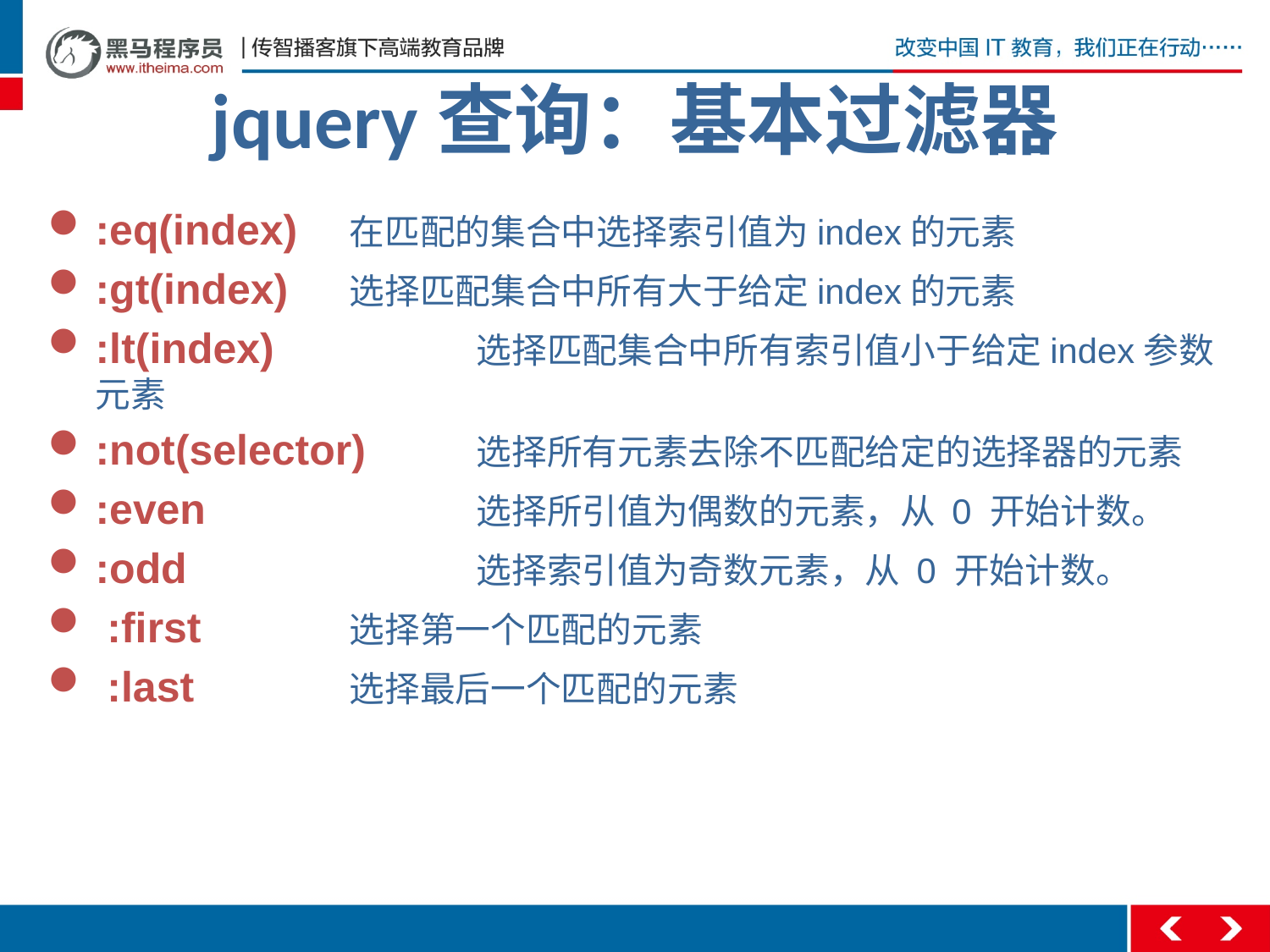

# jquery查询：基本过滤器

:eq(index)  	在匹配的集合中选择索引值为index的元素
:gt(index) 	选择匹配集合中所有大于给定index的元素
:lt(index) 		选择匹配集合中所有索引值小于给定index参数元素
:not(selector)  	选择所有元素去除不匹配给定的选择器的元素
:even  		选择所引值为偶数的元素，从 0 开始计数。
:odd       		选择索引值为奇数元素，从 0 开始计数。
 :first 		选择第一个匹配的元素
 :last 		选择最后一个匹配的元素